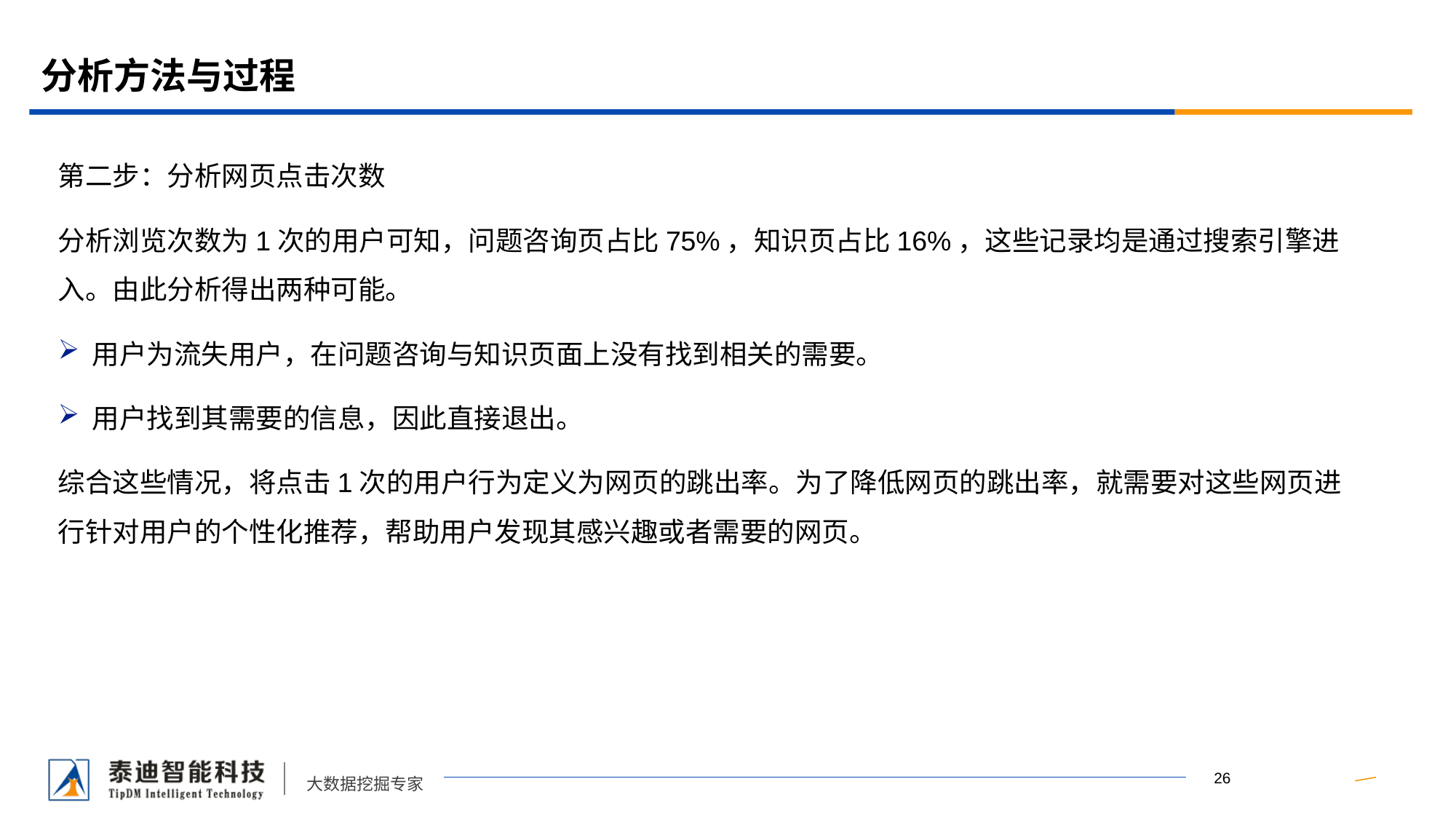

# 分析方法与过程
第二步：分析网页点击次数
分析浏览次数为1次的用户可知，问题咨询页占比75%，知识页占比16%，这些记录均是通过搜索引擎进入。由此分析得出两种可能。
用户为流失用户，在问题咨询与知识页面上没有找到相关的需要。
用户找到其需要的信息，因此直接退出。
综合这些情况，将点击1次的用户行为定义为网页的跳出率。为了降低网页的跳出率，就需要对这些网页进行针对用户的个性化推荐，帮助用户发现其感兴趣或者需要的网页。